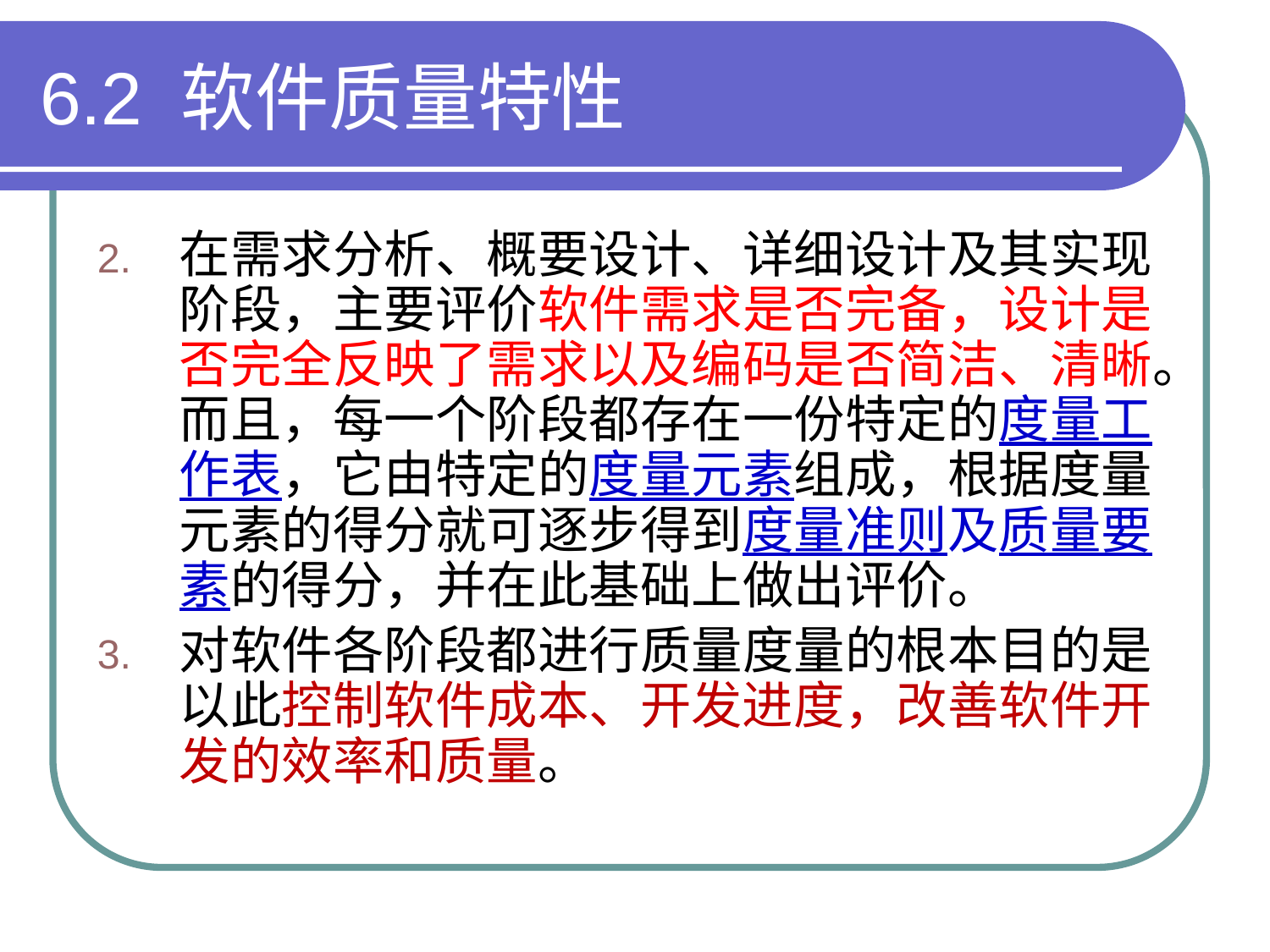

# 6.2 软件质量特性
在需求分析、概要设计、详细设计及其实现阶段，主要评价软件需求是否完备，设计是否完全反映了需求以及编码是否简洁、清晰。而且，每一个阶段都存在一份特定的度量工作表，它由特定的度量元素组成，根据度量元素的得分就可逐步得到度量准则及质量要素的得分，并在此基础上做出评价。
对软件各阶段都进行质量度量的根本目的是以此控制软件成本、开发进度，改善软件开发的效率和质量。

21